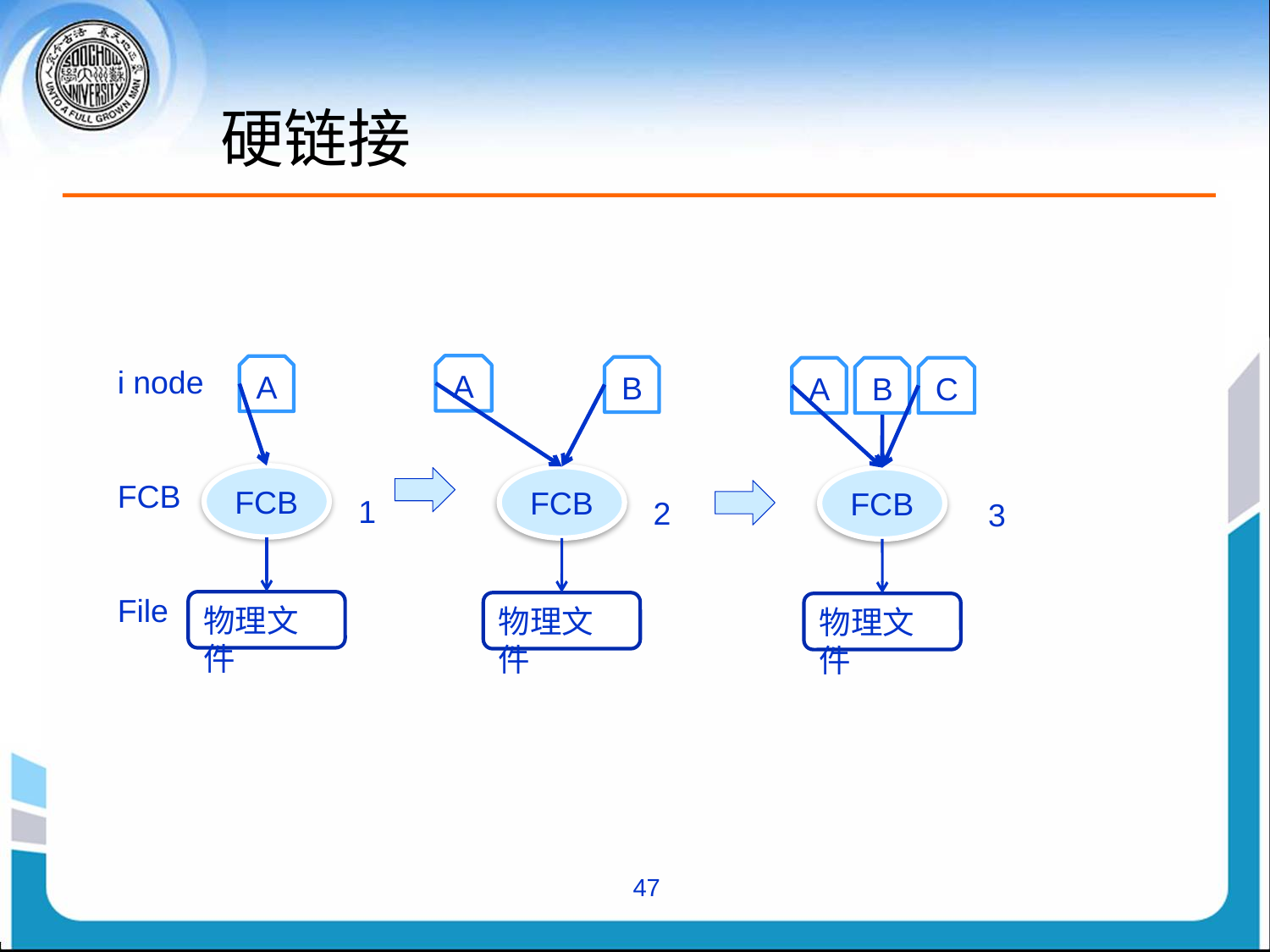

# 硬链接
A
i node

FCB

File

A
B
A
B
C
FCB
FCB

FCB

1
2
3
物理文件
物理文件
物理文件
47